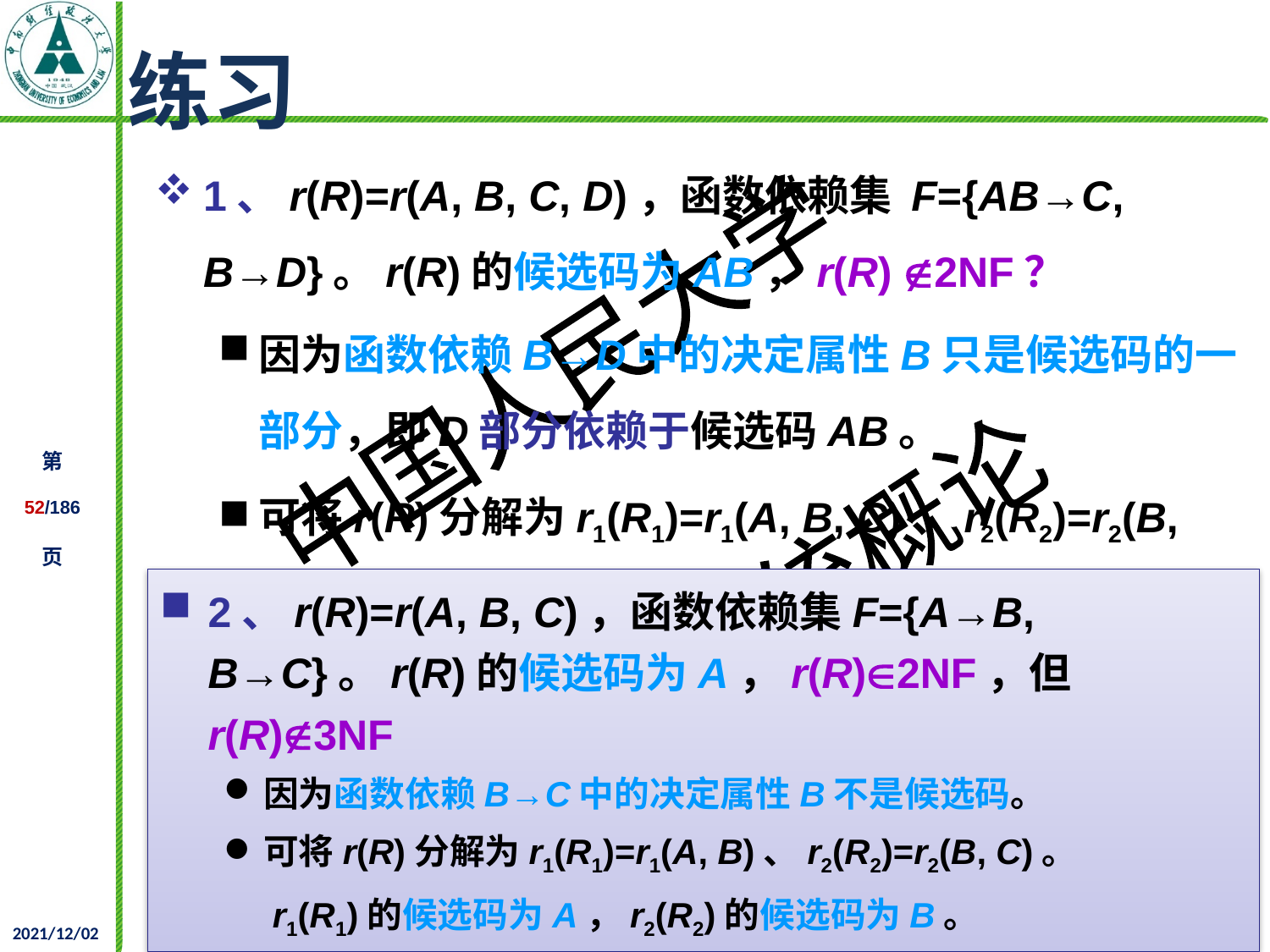

# 练习
1、r(R)=r(A, B, C, D)，函数依赖集 F={AB→C, B→D}。r(R)的候选码为AB，r(R) ∉2NF？
因为函数依赖B→D中的决定属性B只是候选码的一部分，即D部分依赖于候选码AB。
可将r(R)分解为r1(R1)=r1(A, B, C)、r2(R2)=r2(B, D)。 r1(R1)的候选码为AB，r2(R2)的候选码为B。
分解得到的r1(R1)和r2(R2)都属于3NF范式。
2、r(R)=r(A, B, C)，函数依赖集F={A→B, B→C}。r(R)的候选码为A，r(R)∈2NF，但 r(R)∉3NF
因为函数依赖B→C中的决定属性B不是候选码。
可将r(R)分解为r1(R1)=r1(A, B)、r2(R2)=r2(B, C)。
     r1(R1)的候选码为A，r2(R2)的候选码为B。
则分解得到的r1(R1)和r2(R2)都属于3NF范式。
2021/12/02